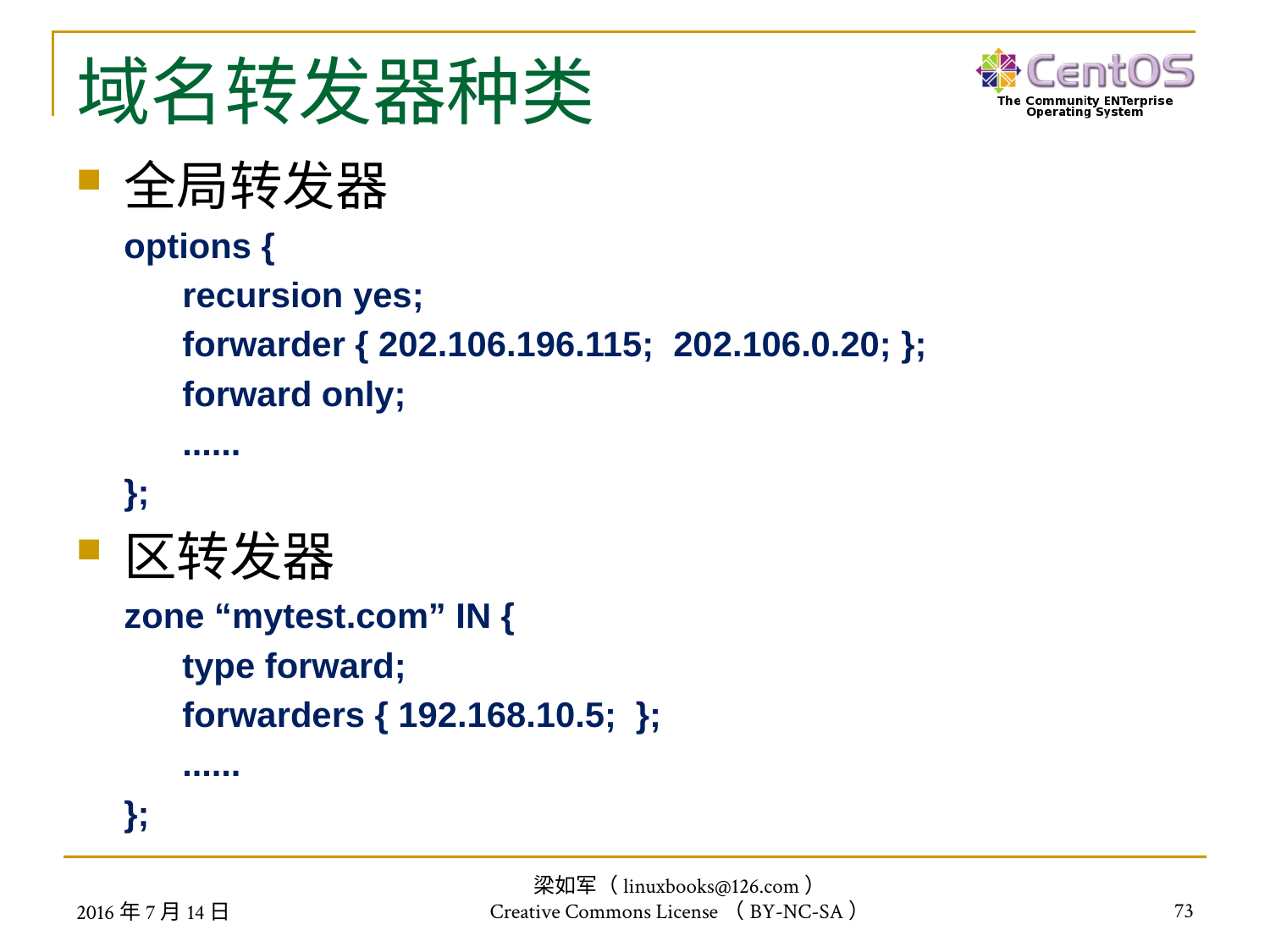

# 域名转发器种类
全局转发器
options {
      recursion yes;
      forwarder { 202.106.196.115;  202.106.0.20; };
      forward only;
      ......
};
区转发器
zone “mytest.com” IN {
      type forward;
      forwarders { 192.168.10.5;  };
      ......
};
梁如军（linuxbooks@126.com）
Creative Commons License（BY-NC-SA）
2016年7月14日
73